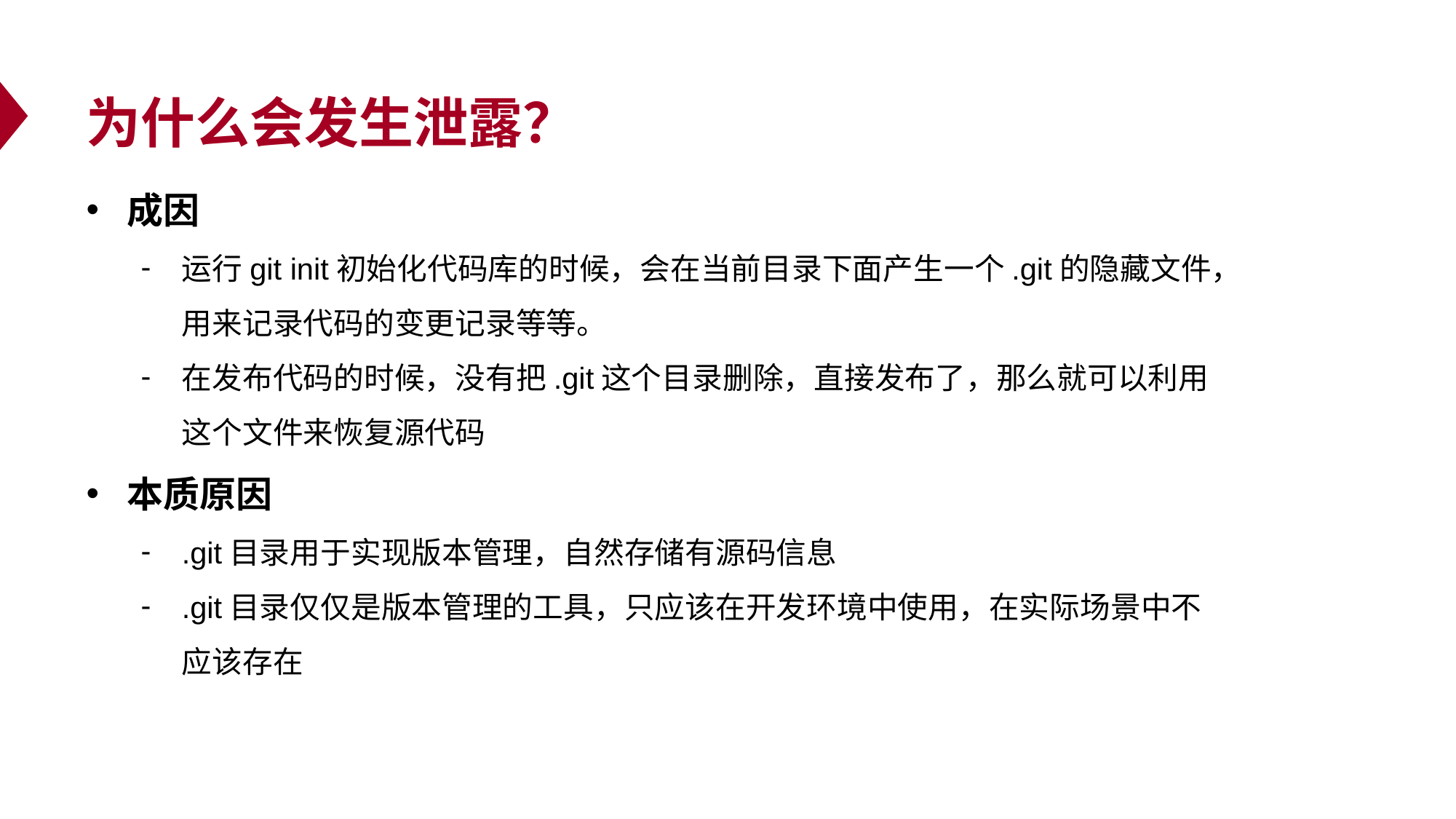

为什么会发生泄露？

成因
运行git init初始化代码库的时候，会在当前目录下面产生一个.git的隐藏文件，用来记录代码的变更记录等等。
在发布代码的时候，没有把.git这个目录删除，直接发布了，那么就可以利用这个文件来恢复源代码
本质原因
.git目录用于实现版本管理，自然存储有源码信息
.git目录仅仅是版本管理的工具，只应该在开发环境中使用，在实际场景中不应该存在